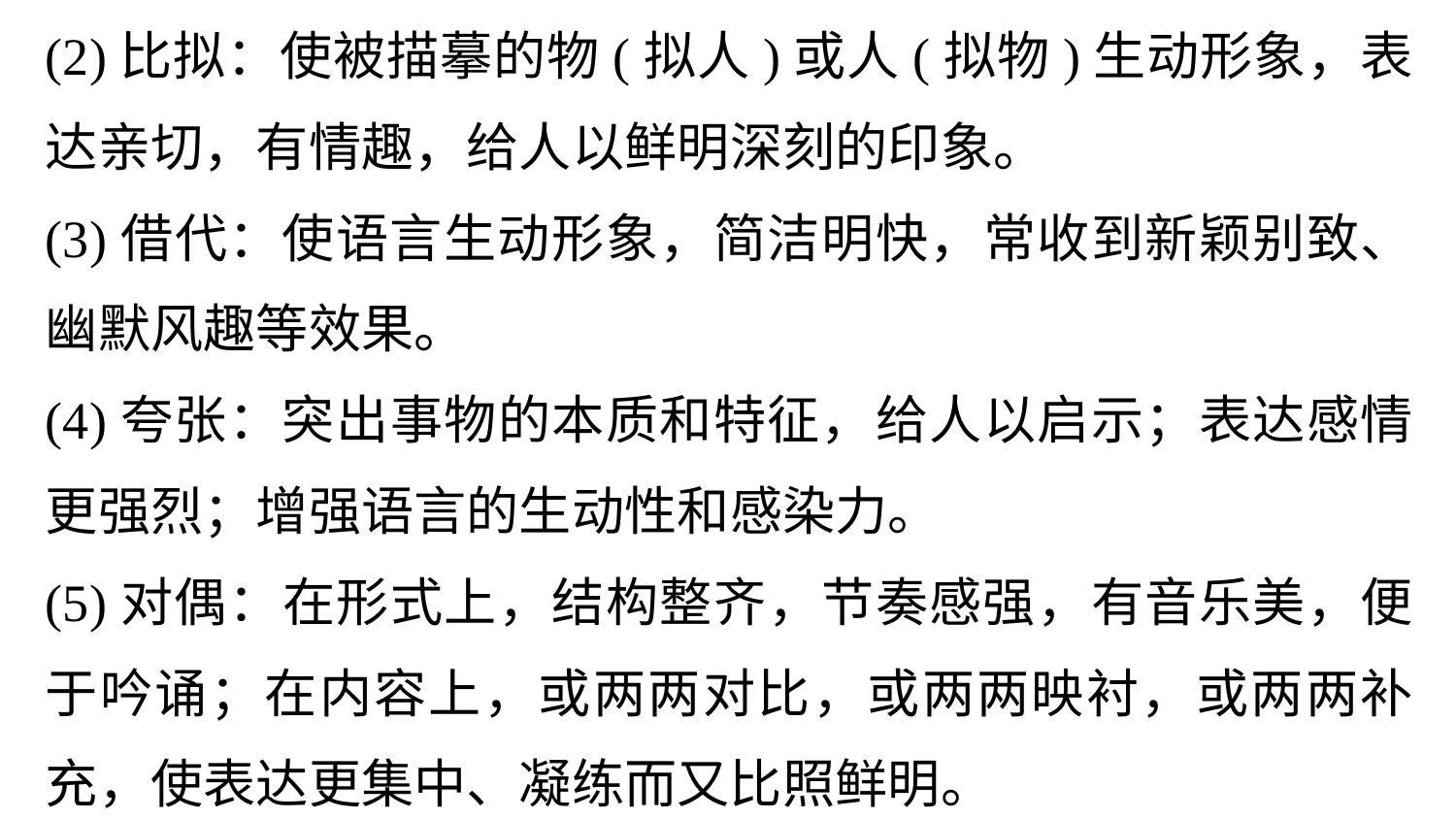

(2)比拟：使被描摹的物(拟人)或人(拟物)生动形象，表达亲切，有情趣，给人以鲜明深刻的印象。
(3)借代：使语言生动形象，简洁明快，常收到新颖别致、幽默风趣等效果。
(4)夸张：突出事物的本质和特征，给人以启示；表达感情更强烈；增强语言的生动性和感染力。
(5)对偶：在形式上，结构整齐，节奏感强，有音乐美，便于吟诵；在内容上，或两两对比，或两两映衬，或两两补充，使表达更集中、凝练而又比照鲜明。